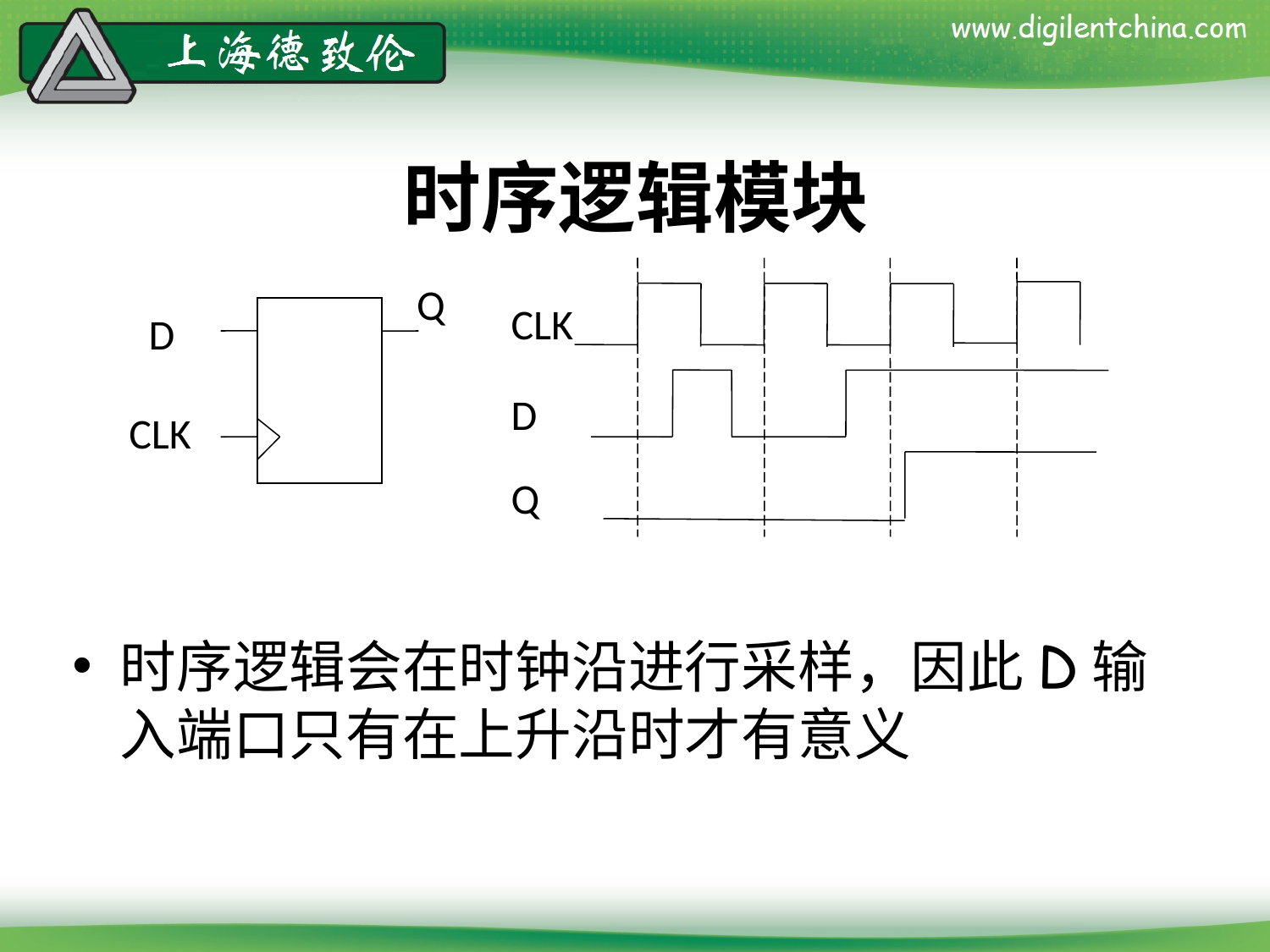

# 时序逻辑模块

Q

CLK
D

D
CLK

Q

时序逻辑会在时钟沿进行采样，因此D输入端口只有在上升沿时才有意义